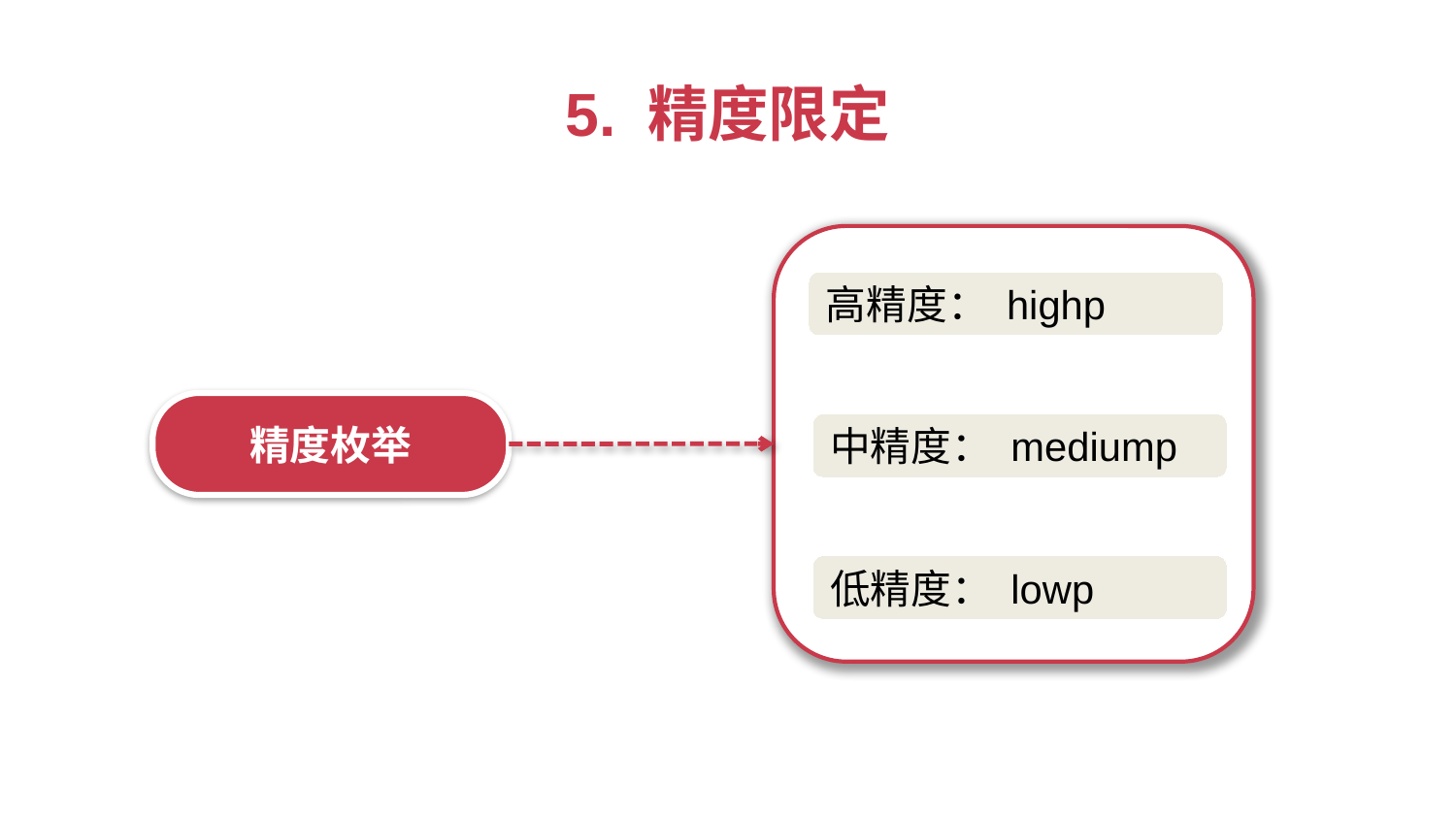

5. 精度限定

高精度： highp
精度枚举
中精度： mediump
低精度： lowp